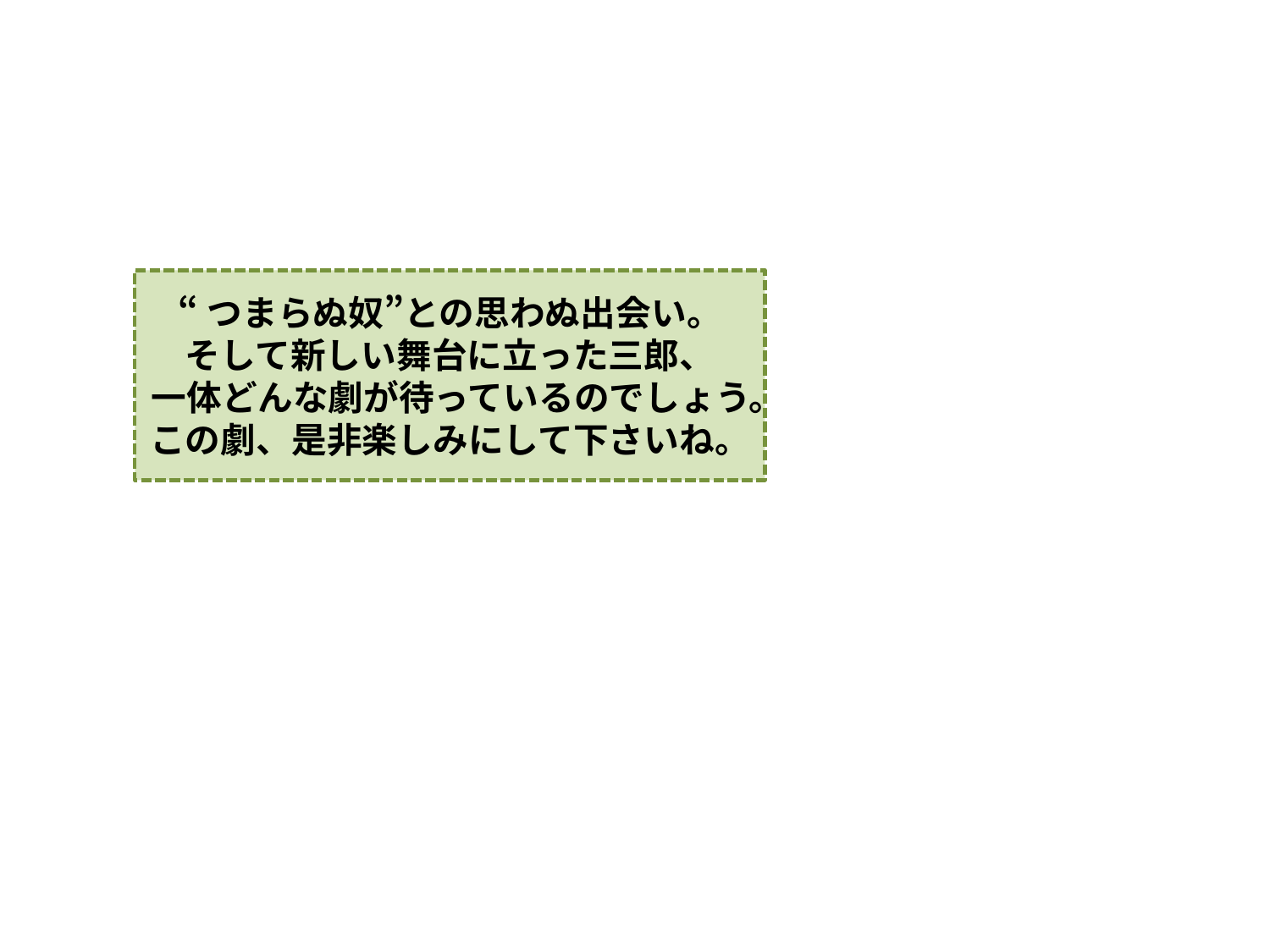

“つまらぬ奴”との思わぬ出会い。
そして新しい舞台に立った三郎、
一体どんな劇が待っているのでしょう。
この劇、是非楽しみにして下さいね。